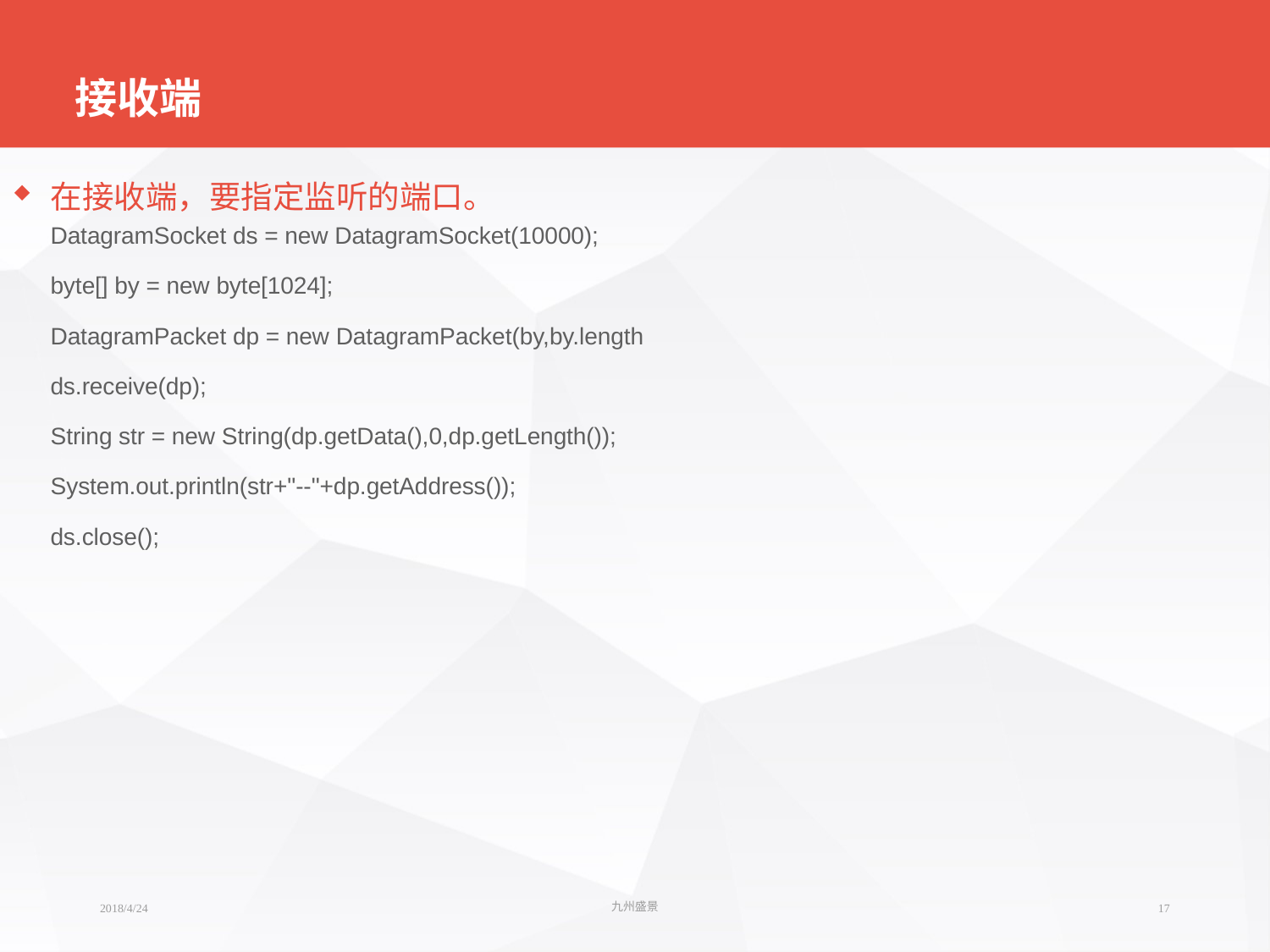

# 接收端
在接收端，要指定监听的端口。
DatagramSocket ds = new DatagramSocket(10000);
byte[] by = new byte[1024];
DatagramPacket dp = new DatagramPacket(by,by.length
ds.receive(dp);
String str = new String(dp.getData(),0,dp.getLength());
System.out.println(str+"--"+dp.getAddress());
ds.close();
2018/4/24
九州盛景
17